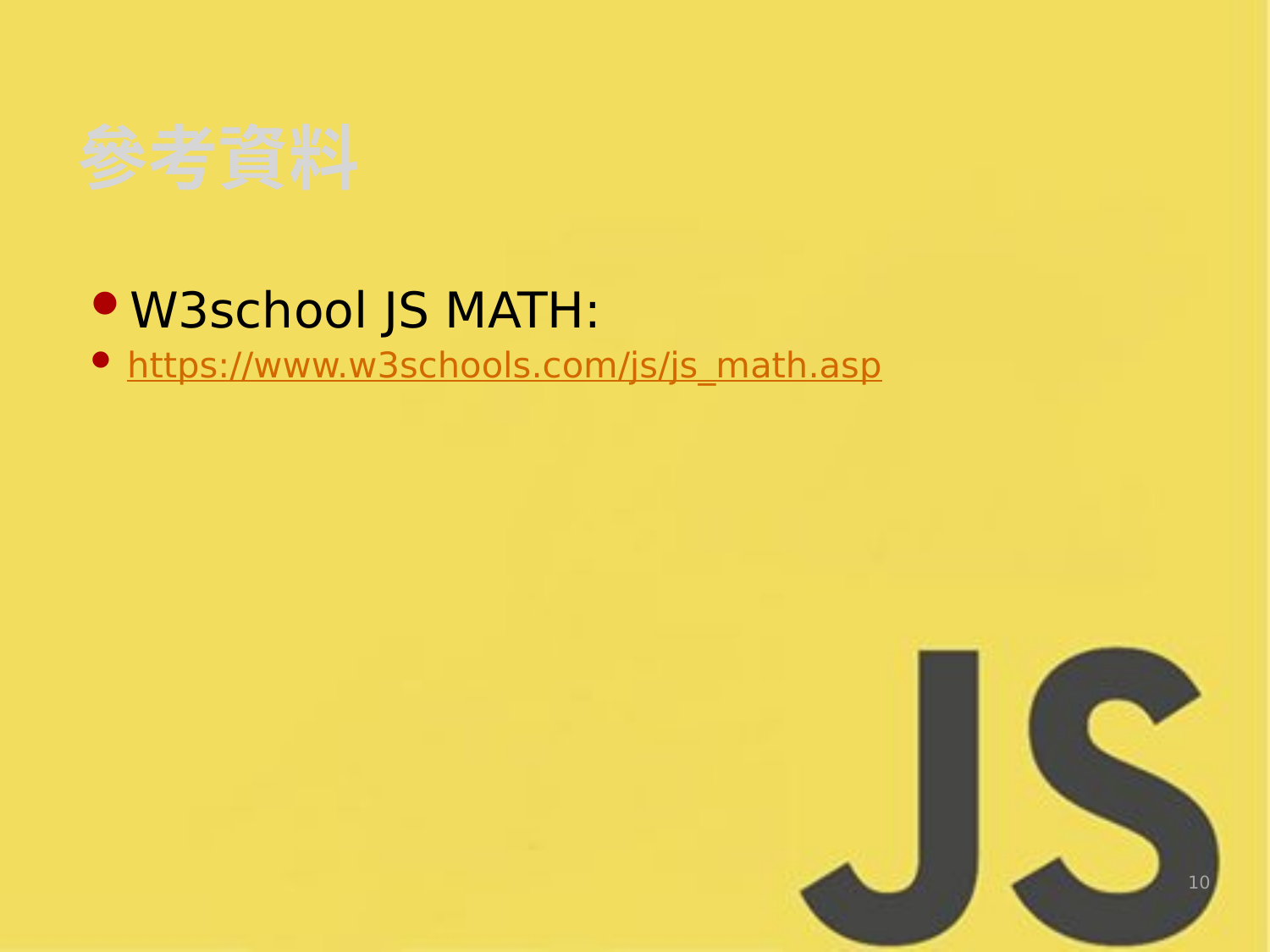

# 參考資料
W3school JS MATH:
https://www.w3schools.com/js/js_math.asp

10